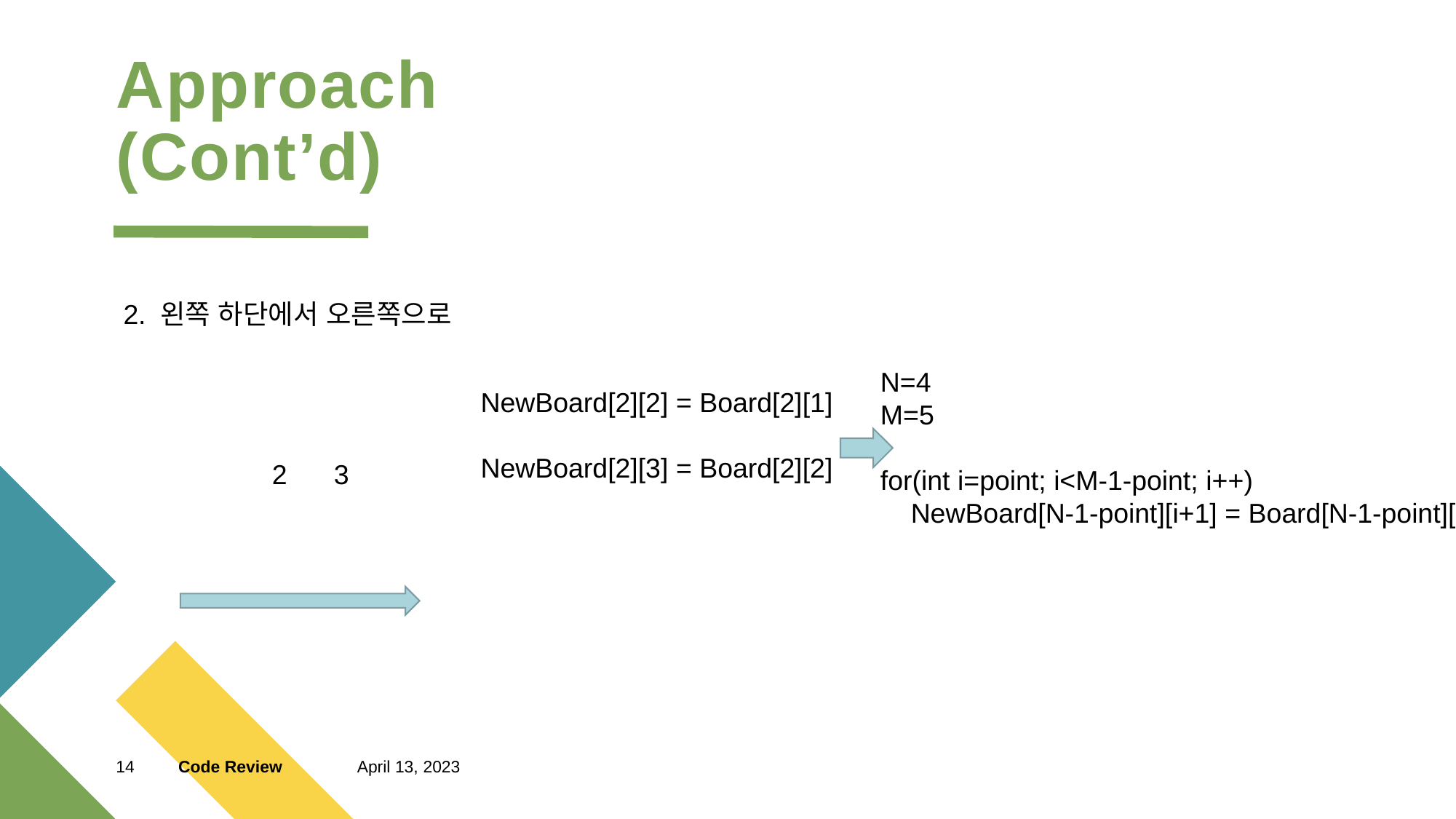

# Approach (Cont’d)
2. 왼쪽 하단에서 오른쪽으로
|  |  |  |  |  |
| --- | --- | --- | --- | --- |
|  |  |  |  |  |
|  |  | 2 | 3 |  |
|  |  |  |  |  |
N=4
M=5

for(int i=point; i<M-1-point; i++)
    NewBoard[N-1-point][i+1] = Board[N-1-point][i]
NewBoard[2][2] = Board[2][1]

NewBoard[2][3] = Board[2][2]

14
Code Review
April 13, 2023